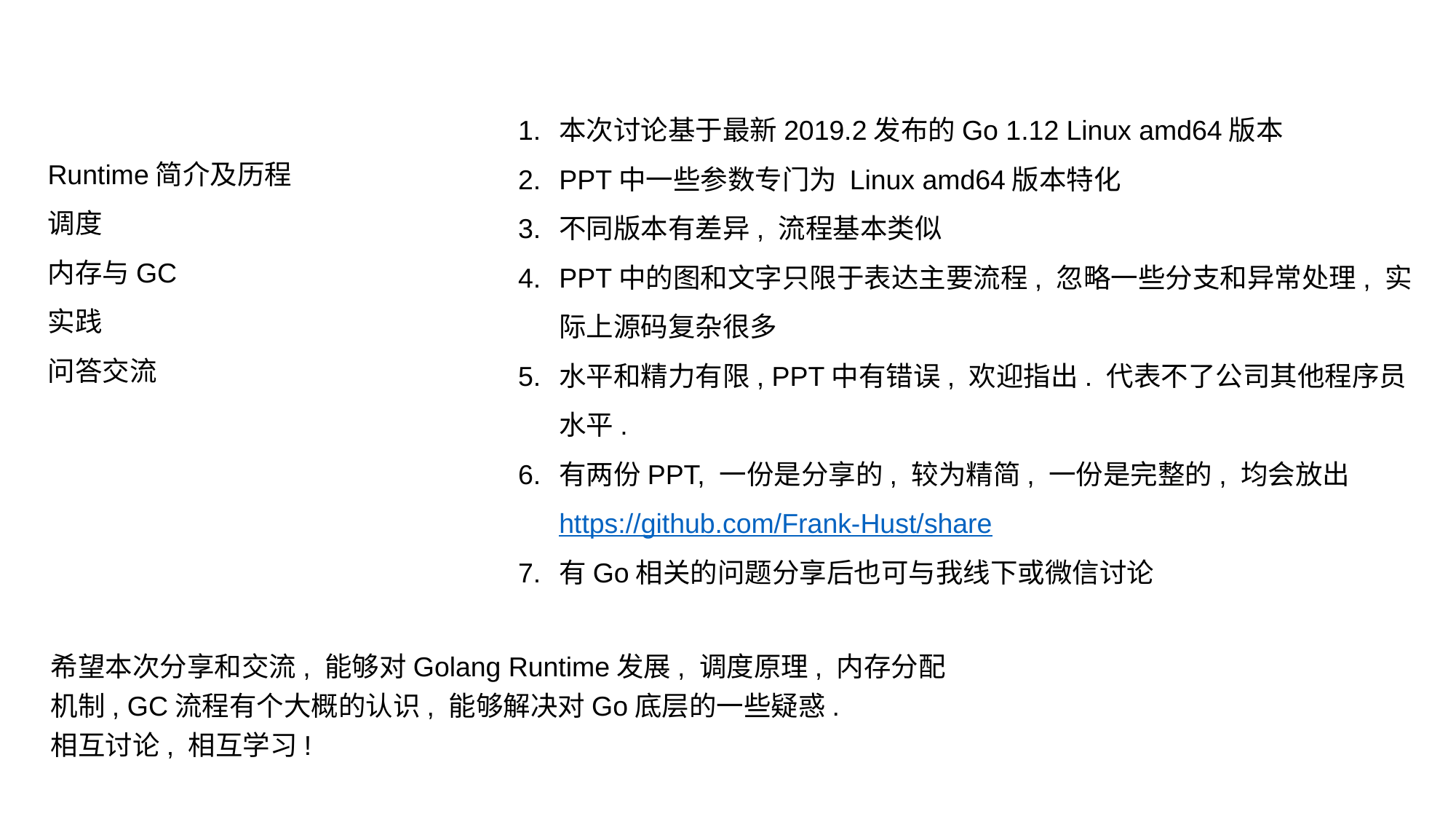

本次讨论基于最新2019.2发布的Go 1.12 Linux amd64版本
PPT中一些参数专门为 Linux amd64版本特化
不同版本有差异, 流程基本类似
PPT中的图和文字只限于表达主要流程, 忽略一些分支和异常处理, 实际上源码复杂很多
水平和精力有限, PPT中有错误, 欢迎指出. 代表不了公司其他程序员水平.
有两份PPT, 一份是分享的, 较为精简, 一份是完整的, 均会放出https://github.com/Frank-Hust/share
有Go相关的问题分享后也可与我线下或微信讨论
Runtime简介及历程
调度
内存与GC
实践
问答交流
希望本次分享和交流, 能够对Golang Runtime发展, 调度原理, 内存分配机制, GC流程有个大概的认识, 能够解决对Go底层的一些疑惑.
相互讨论, 相互学习!